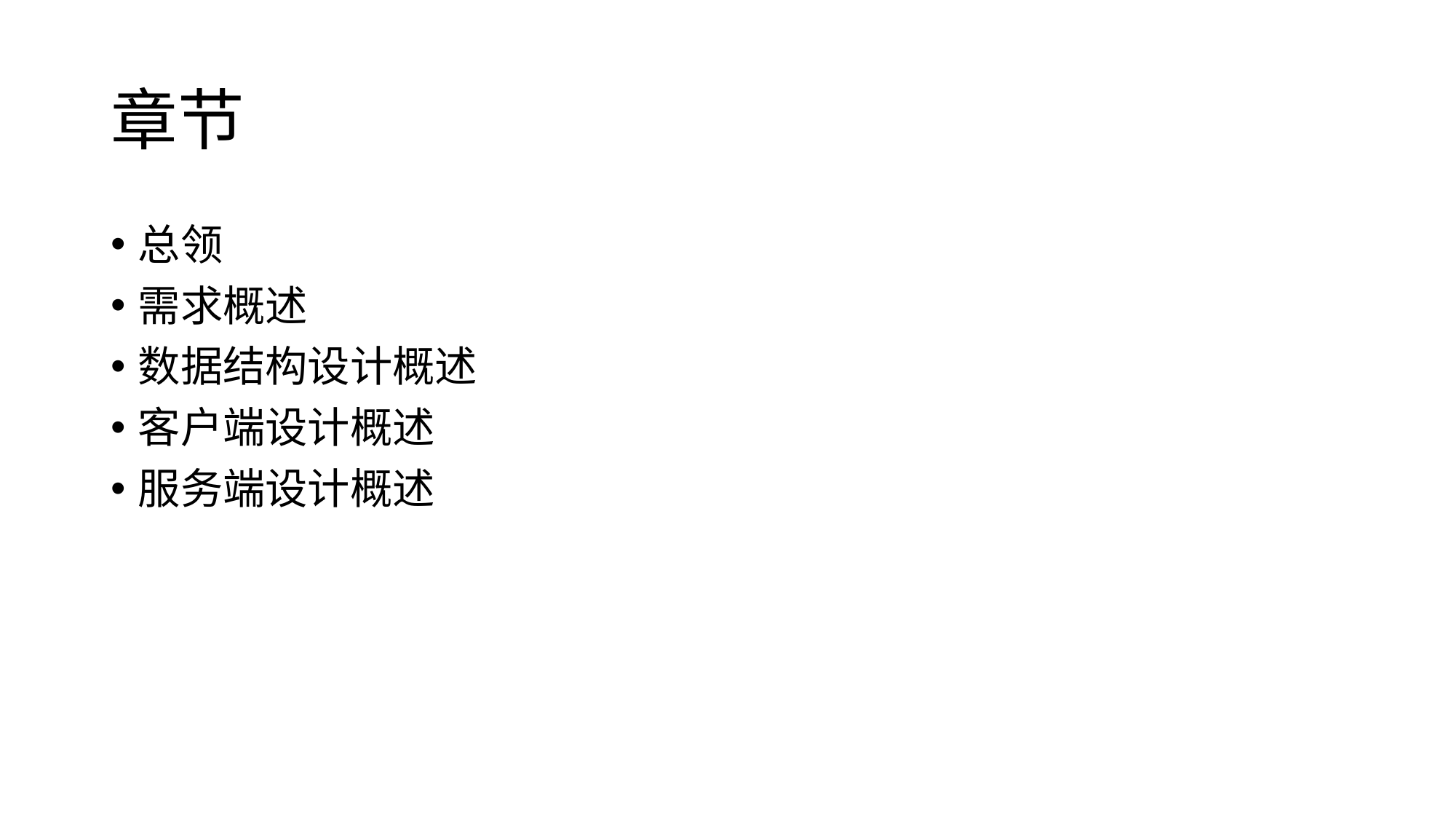

# 章节
总领
需求概述
数据结构设计概述
客户端设计概述
服务端设计概述